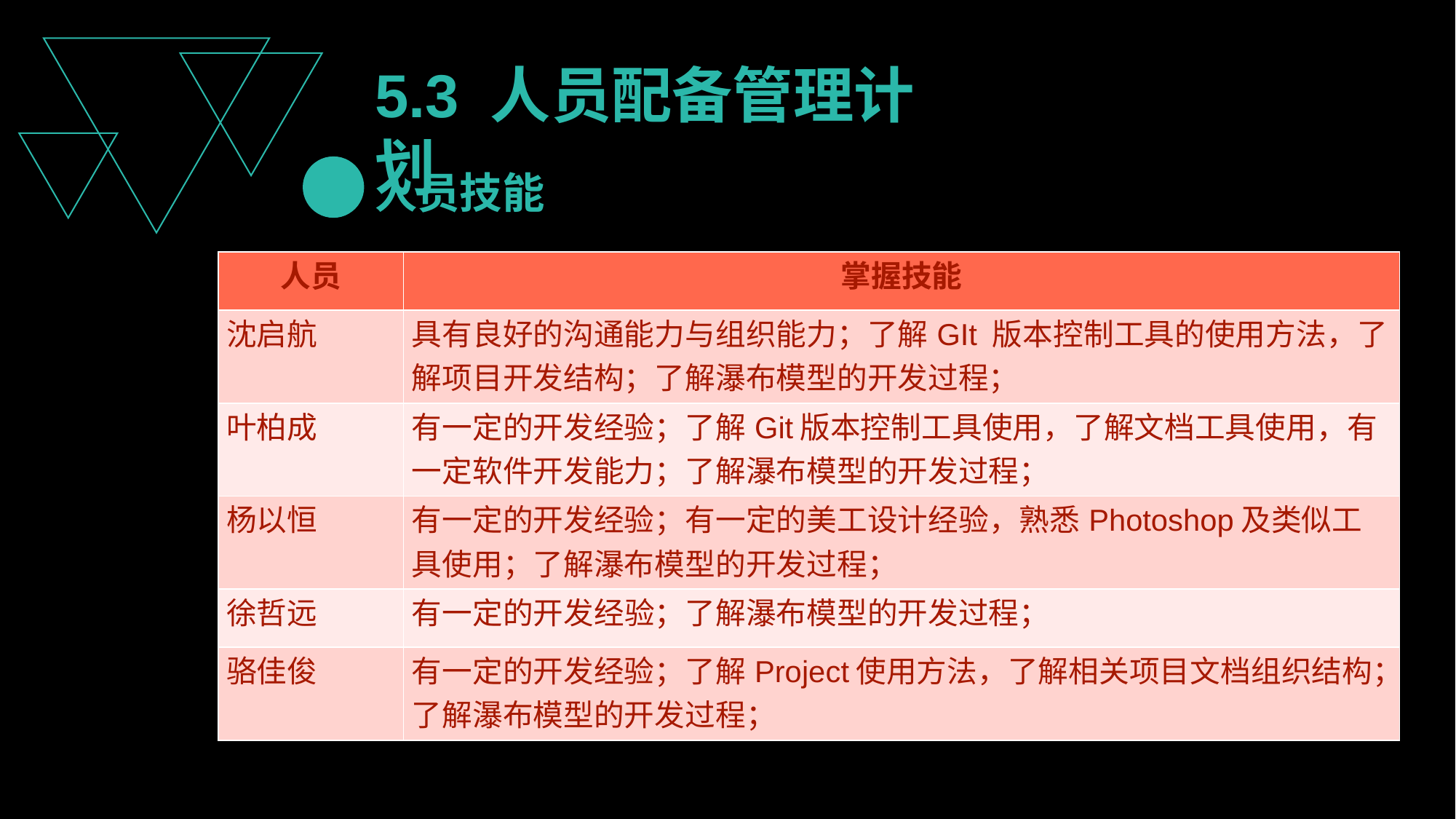

5.3 人员配备管理计划

人员技能
| 人员 | 掌握技能 |
| --- | --- |
| 沈启航 | 具有良好的沟通能力与组织能力；了解GIt 版本控制工具的使用方法，了解项目开发结构；了解瀑布模型的开发过程； |
| 叶柏成 | 有一定的开发经验；了解Git版本控制工具使用，了解文档工具使用，有一定软件开发能力；了解瀑布模型的开发过程； |
| 杨以恒 | 有一定的开发经验；有一定的美工设计经验，熟悉Photoshop及类似工具使用；了解瀑布模型的开发过程； |
| 徐哲远 | 有一定的开发经验；了解瀑布模型的开发过程； |
| 骆佳俊 | 有一定的开发经验；了解Project使用方法，了解相关项目文档组织结构；了解瀑布模型的开发过程； |
2014